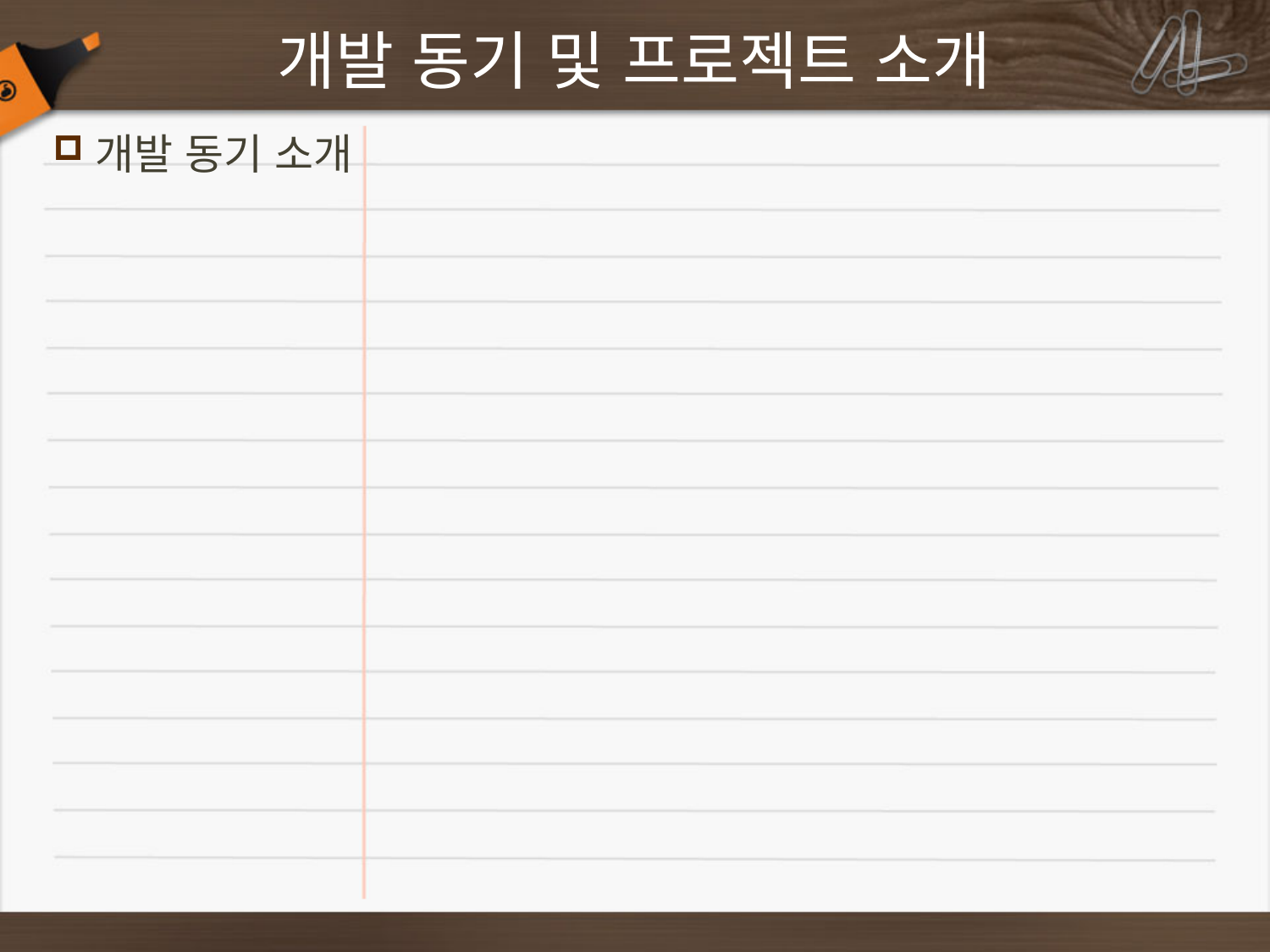

# 개발 동기 및 프로젝트 소개
개발 동기 소개